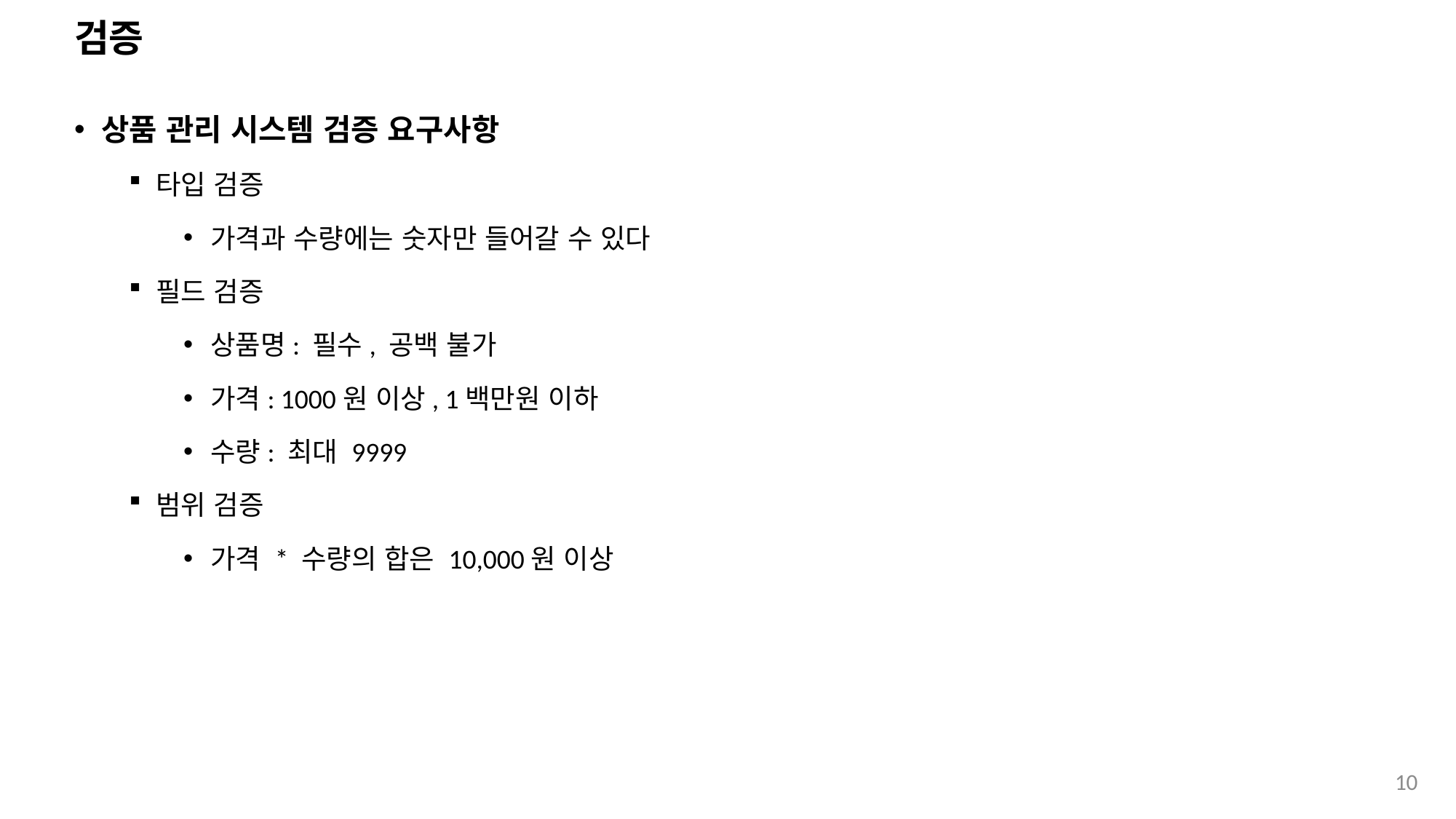

# 검증
상품 관리 시스템 검증 요구사항
타입 검증
가격과 수량에는 숫자만 들어갈 수 있다
필드 검증
상품명: 필수, 공백 불가
가격: 1000원 이상, 1백만원 이하
수량: 최대 9999
범위 검증
가격 * 수량의 합은 10,000원 이상

10